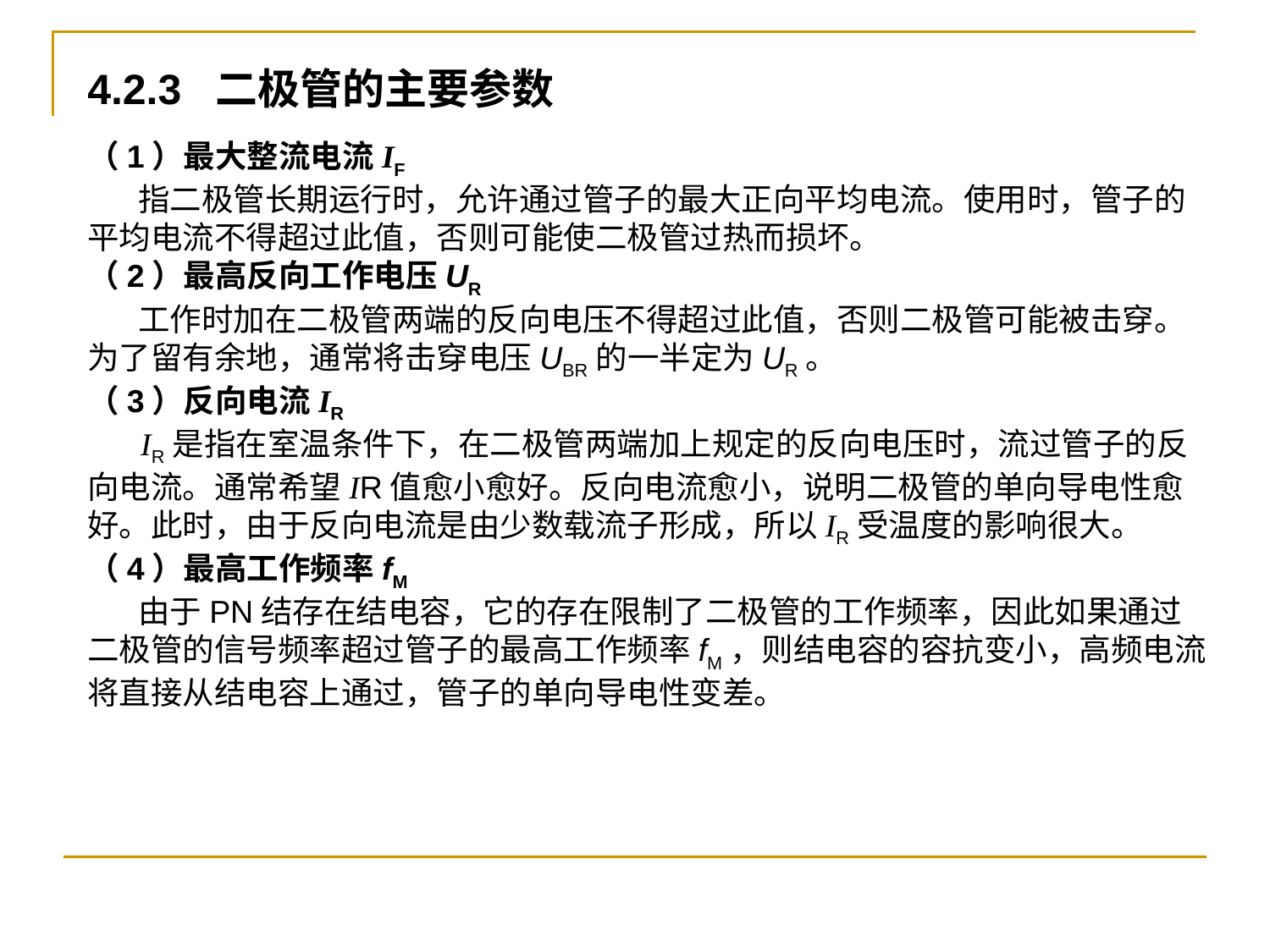

4.2.3  二极管的主要参数
（1）最大整流电流IF
      指二极管长期运行时，允许通过管子的最大正向平均电流。使用时，管子的平均电流不得超过此值，否则可能使二极管过热而损坏。
（2）最高反向工作电压UR
      工作时加在二极管两端的反向电压不得超过此值，否则二极管可能被击穿。为了留有余地，通常将击穿电压UBR的一半定为UR。
（3）反向电流IR
      IR是指在室温条件下，在二极管两端加上规定的反向电压时，流过管子的反向电流。通常希望IR值愈小愈好。反向电流愈小，说明二极管的单向导电性愈好。此时，由于反向电流是由少数载流子形成，所以IR受温度的影响很大。
（4）最高工作频率fM
      由于PN结存在结电容，它的存在限制了二极管的工作频率，因此如果通过二极管的信号频率超过管子的最高工作频率fM，则结电容的容抗变小，高频电流将直接从结电容上通过，管子的单向导电性变差。